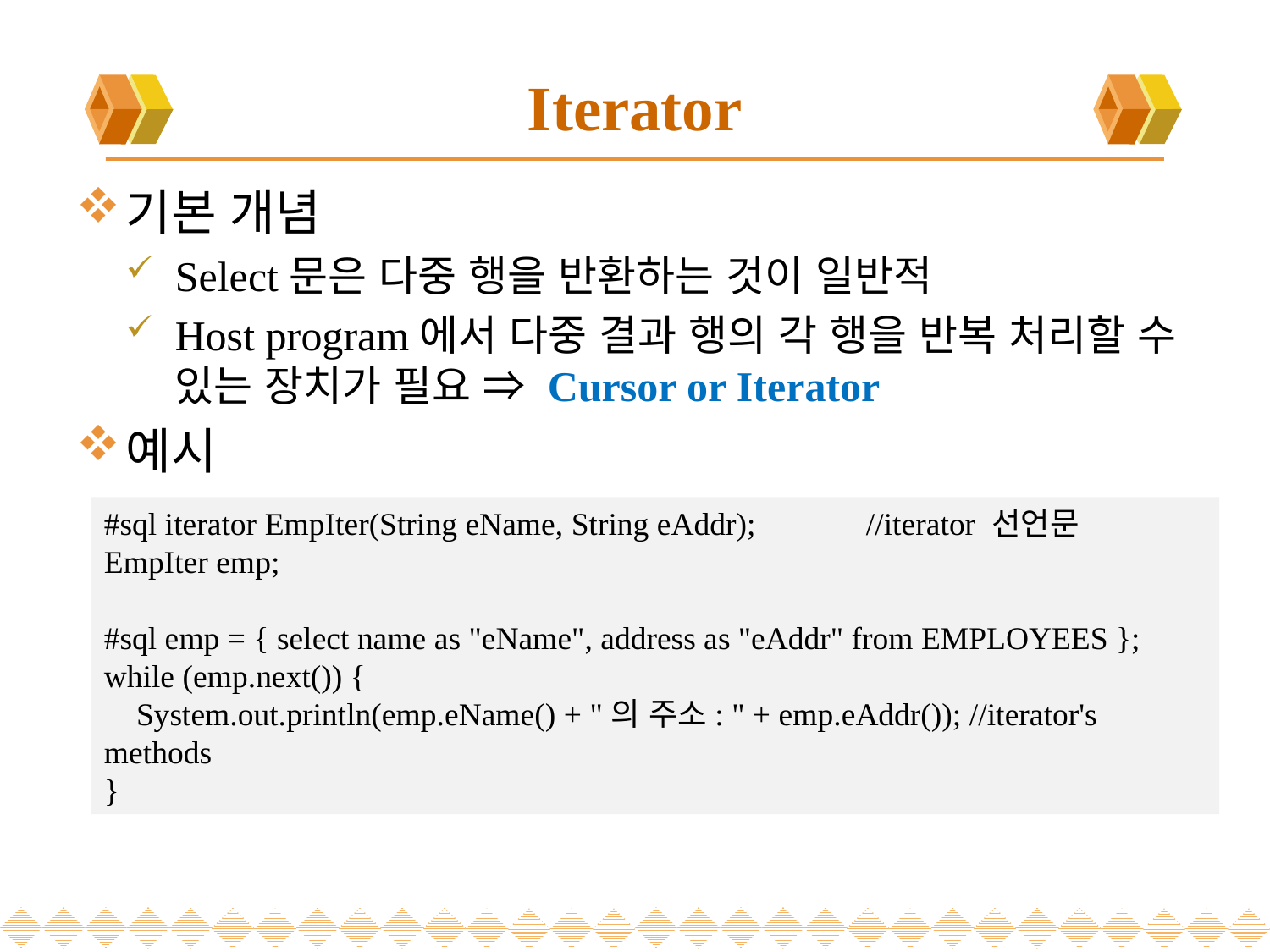

# Iterator
기본 개념
Select문은 다중 행을 반환하는 것이 일반적
Host program에서 다중 결과 행의 각 행을 반복 처리할 수 있는 장치가 필요 ⇒ Cursor or Iterator
예시
#sql iterator EmpIter(String eName, String eAddr); 	//iterator 선언문
EmpIter emp;

#sql emp = { select name as "eName", address as "eAddr" from EMPLOYEES };
while (emp.next()) {
    System.out.println(emp.eName() + "의 주소: " + emp.eAddr()); //iterator's methods
}